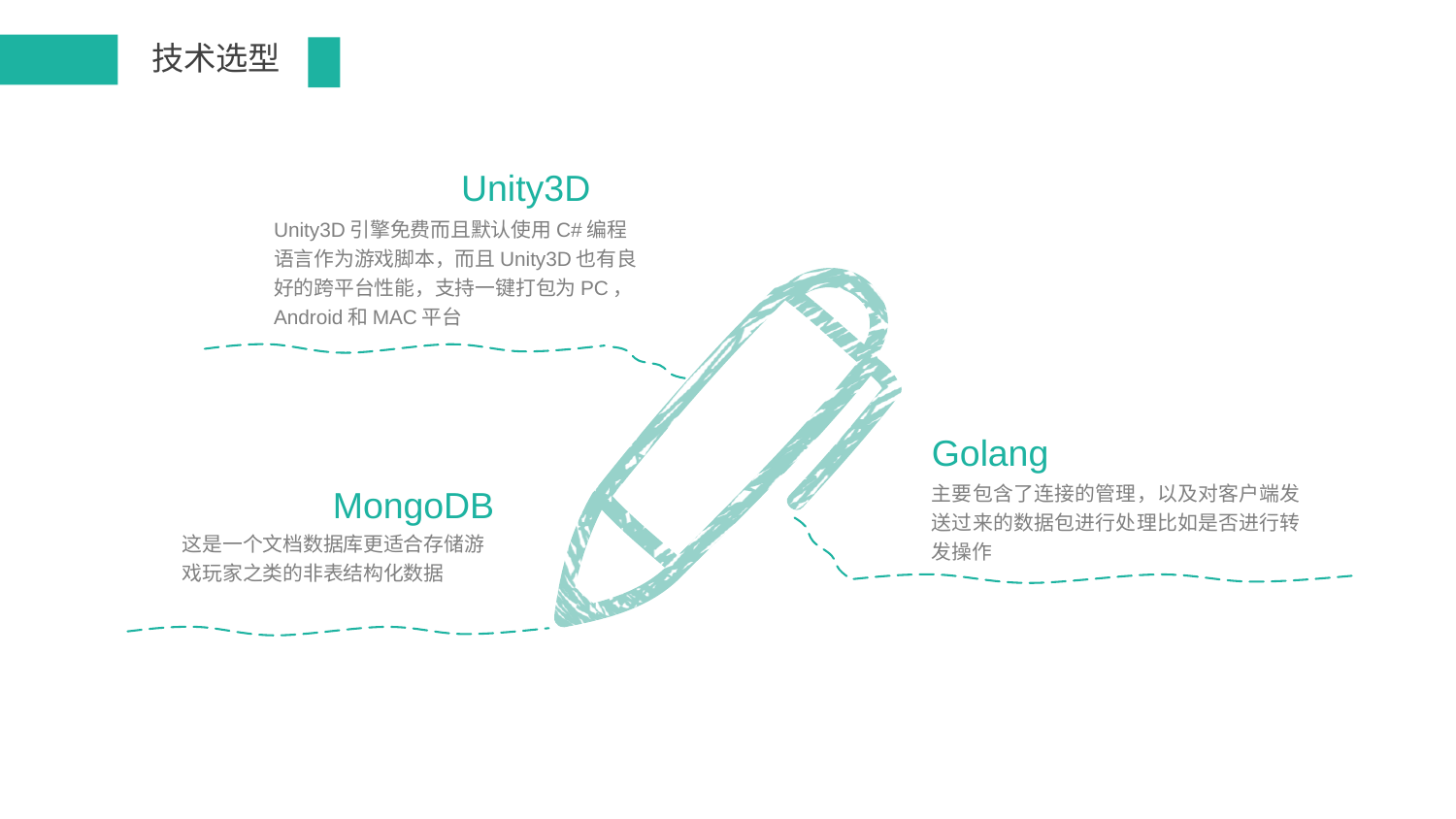

技术选型
Unity3D
Unity3D引擎免费而且默认使用C#编程语言作为游戏脚本，而且Unity3D也有良好的跨平台性能，支持一键打包为PC，Android和MAC平台

Golang
主要包含了连接的管理，以及对客户端发送过来的数据包进行处理比如是否进行转发操作

MongoDB
这是一个文档数据库更适合存储游戏玩家之类的非表结构化数据